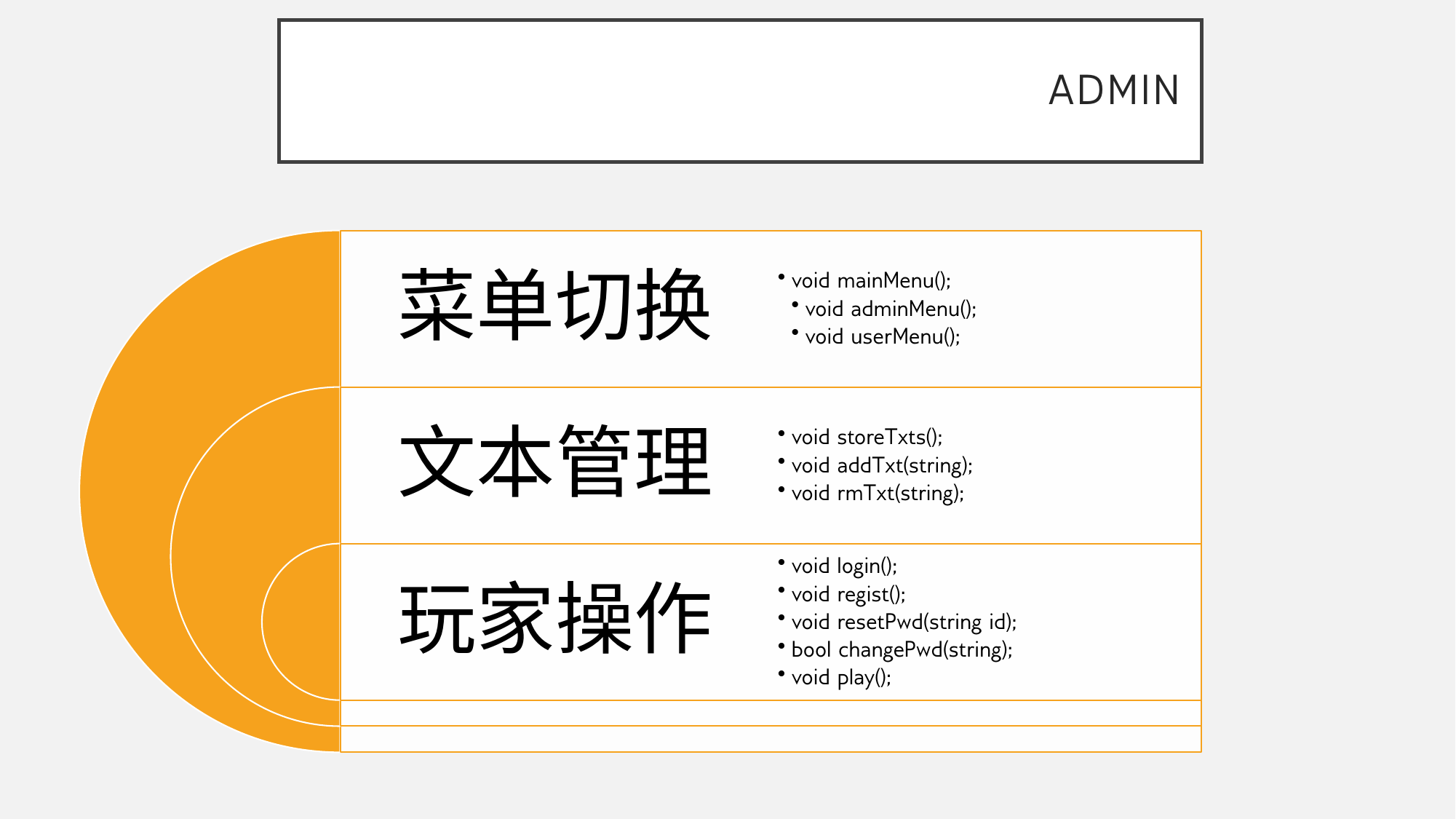

# admin
菜单切换
文本管理
玩家操作
void mainMenu();
void adminMenu();
void userMenu();
void storeTxts();
void addTxt(string);
void rmTxt(string);
void login();
void regist();
void resetPwd(string id);
bool changePwd(string);
void play();